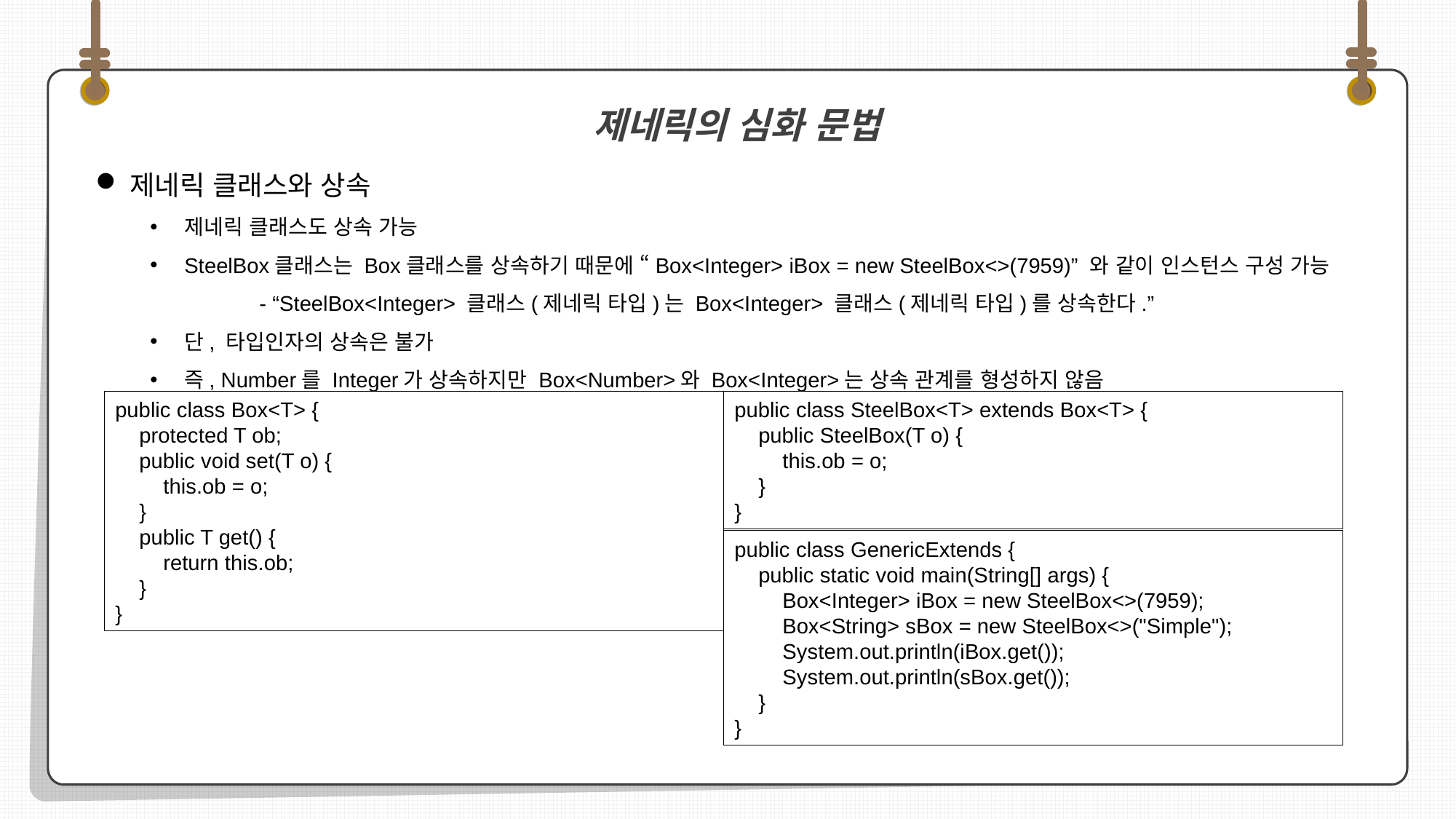

제네릭 클래스와 상속
제네릭 클래스도 상속 가능
SteelBox클래스는 Box클래스를 상속하기 때문에 “Box<Integer> iBox = new SteelBox<>(7959)” 와 같이 인스턴스 구성 가능
	- “SteelBox<Integer> 클래스(제네릭 타입)는 Box<Integer> 클래스(제네릭 타입)를 상속한다.”
단, 타입인자의 상속은 불가
즉, Number를 Integer가 상속하지만 Box<Number>와 Box<Integer>는 상속 관계를 형성하지 않음

 제네릭의 심화 문법

public class Box<T> {
    protected T ob;
    public void set(T o) {
        this.ob = o;
    }
    public T get() {
        return this.ob;
    }
}
public class SteelBox<T> extends Box<T> {
    public SteelBox(T o) {
        this.ob = o;
    }
}
public class GenericExtends {
    public static void main(String[] args) {
        Box<Integer> iBox = new SteelBox<>(7959);
        Box<String> sBox = new SteelBox<>("Simple");
        System.out.println(iBox.get());
        System.out.println(sBox.get());
    }
}